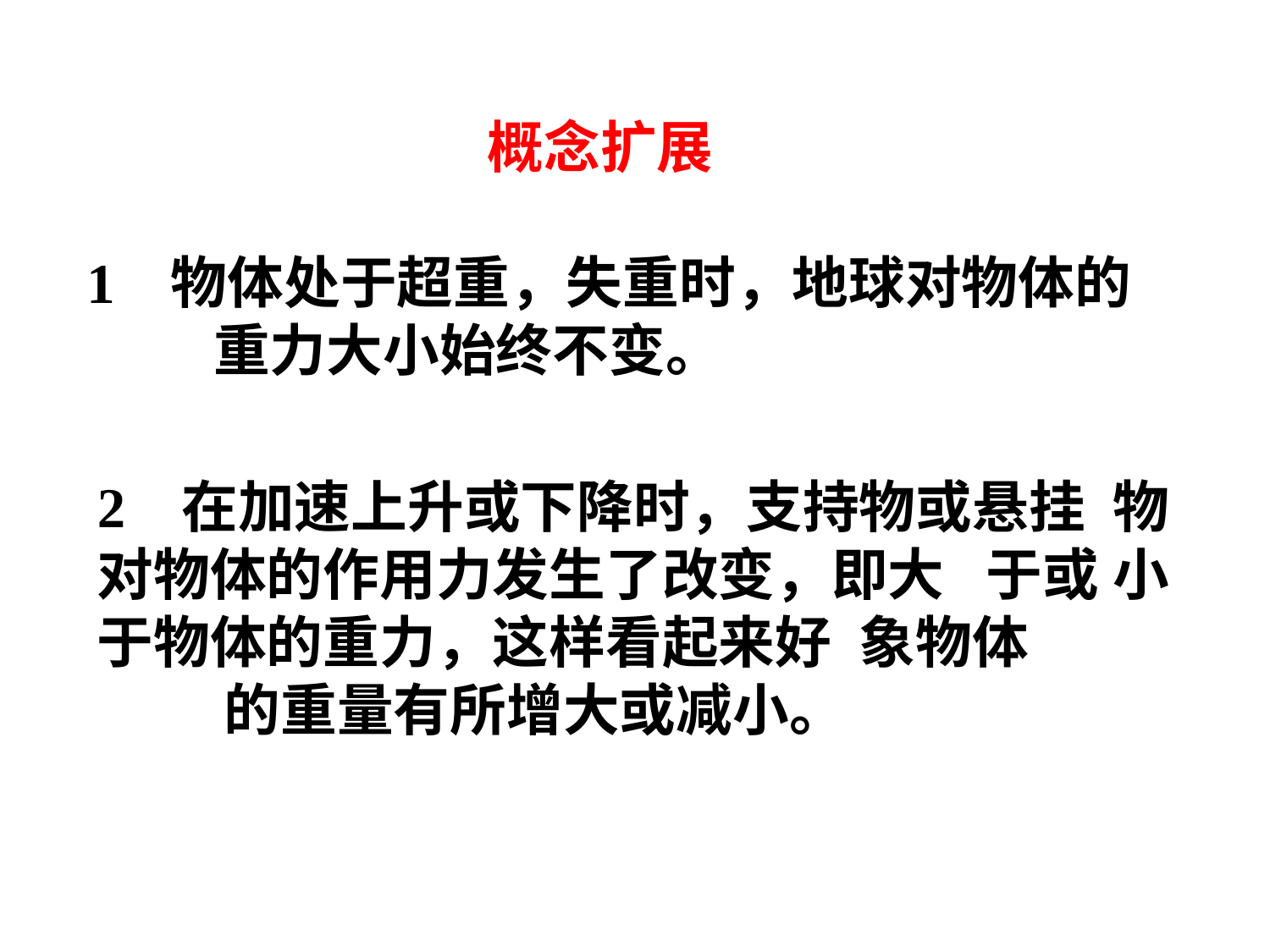

概念扩展

1   物体处于超重，失重时，地球对物体的     	重力大小始终不变。
2   在加速上升或下降时，支持物或悬挂 	物对物体的作用力发生了改变，即大	于或	小于物体的重力，这样看起来好	象物体
	的重量有所增大或减小。